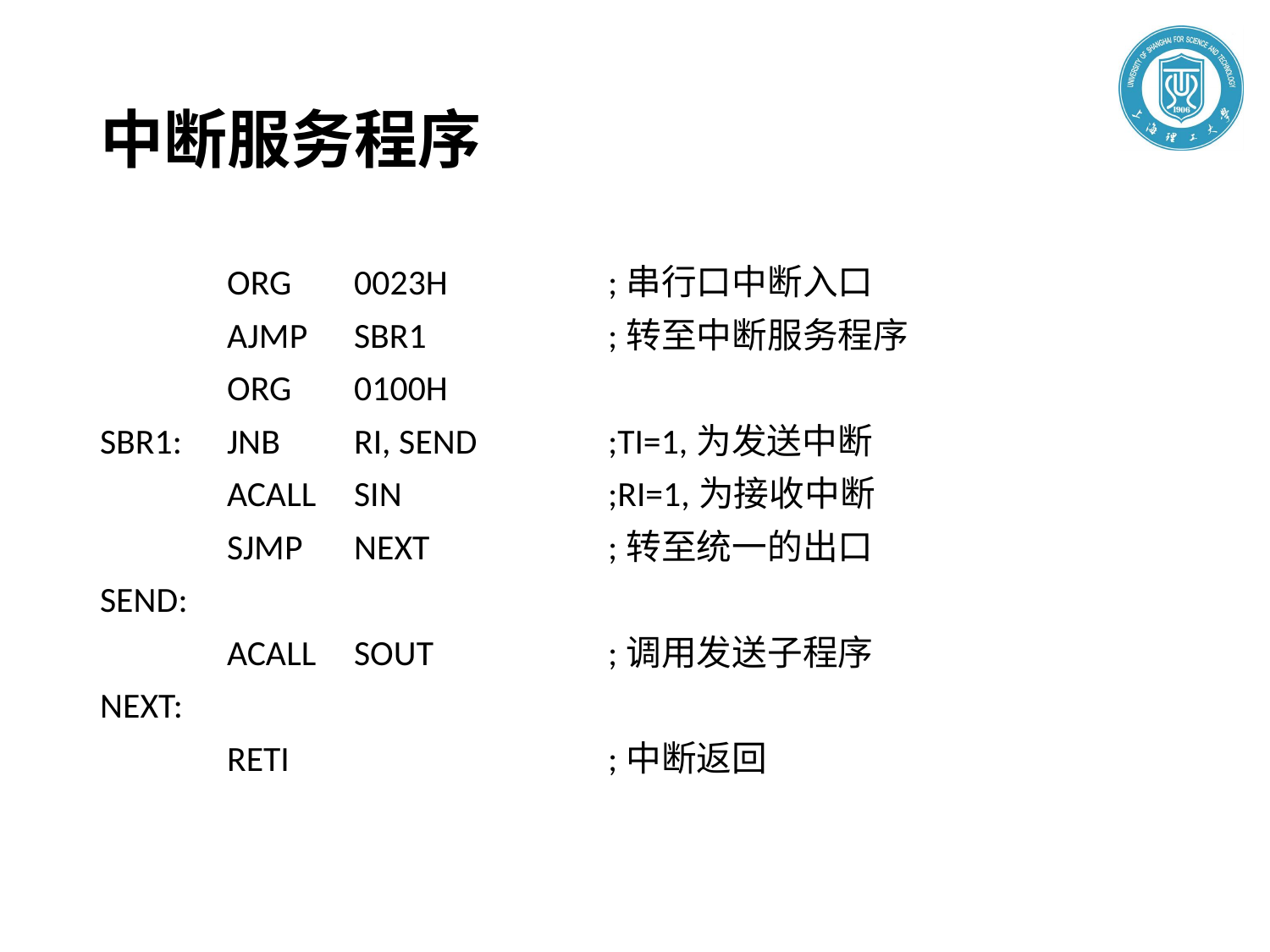

# 中断服务程序
	ORG    	0023H      	;串行口中断入口
     	AJMP   	SBR1      		;转至中断服务程序
	ORG    	0100H
SBR1: 	JNB    	RI, SEND   	;TI=1,为发送中断
      	ACALL  	SIN        		;RI=1,为接收中断
     	SJMP   	NEXT      		;转至统一的出口
SEND:
     	ACALL  	SOUT     		;调用发送子程序
NEXT:
     	RETI                     		;中断返回